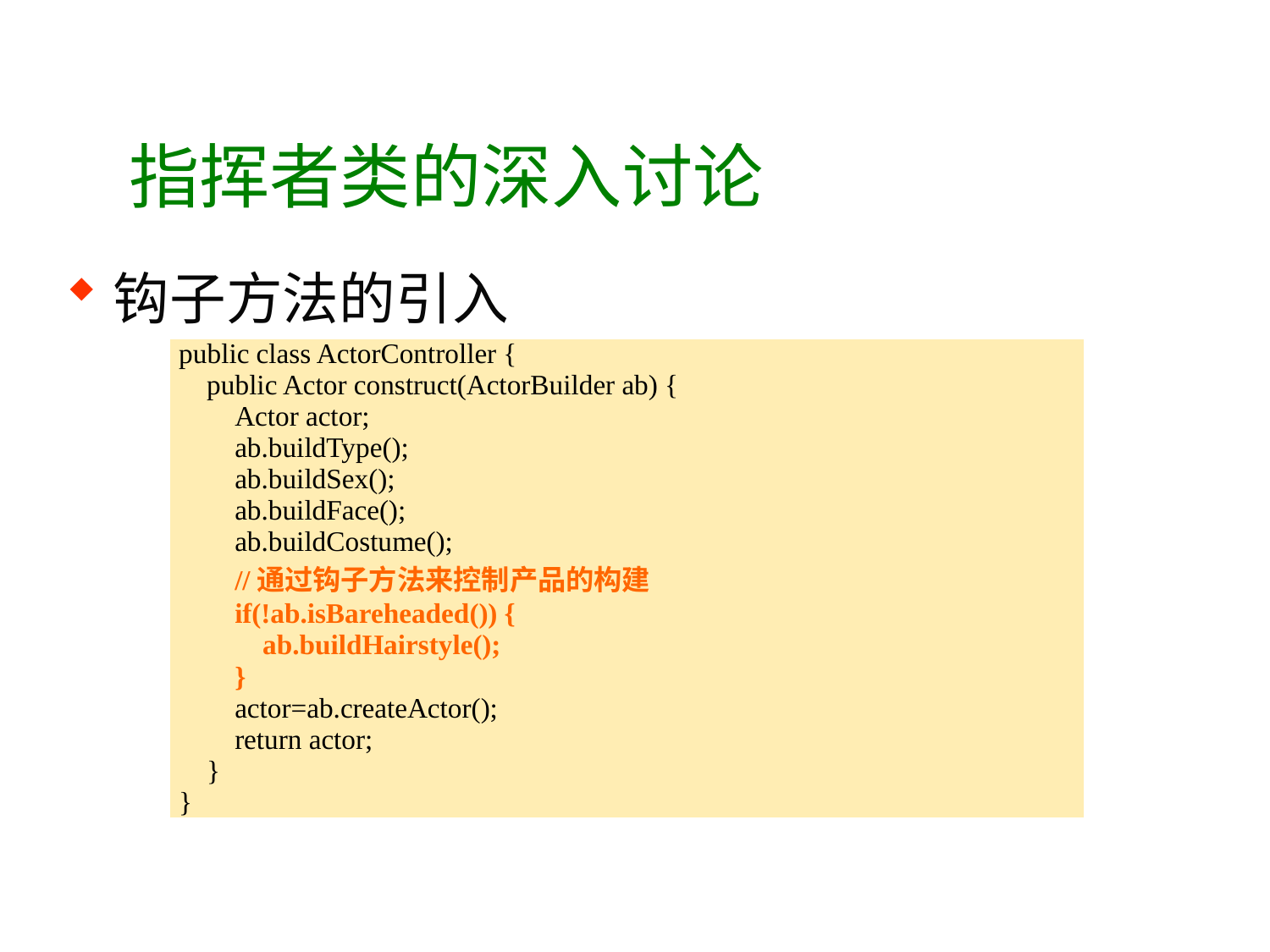

# 指挥者类的深入讨论
钩子方法的引入
| public class ActorController { public Actor construct(ActorBuilder ab) { Actor actor; ab.buildType(); ab.buildSex(); ab.buildFace(); ab.buildCostume(); //通过钩子方法来控制产品的构建 if(!ab.isBareheaded()) { ab.buildHairstyle(); } actor=ab.createActor(); return actor; } } |
| --- |